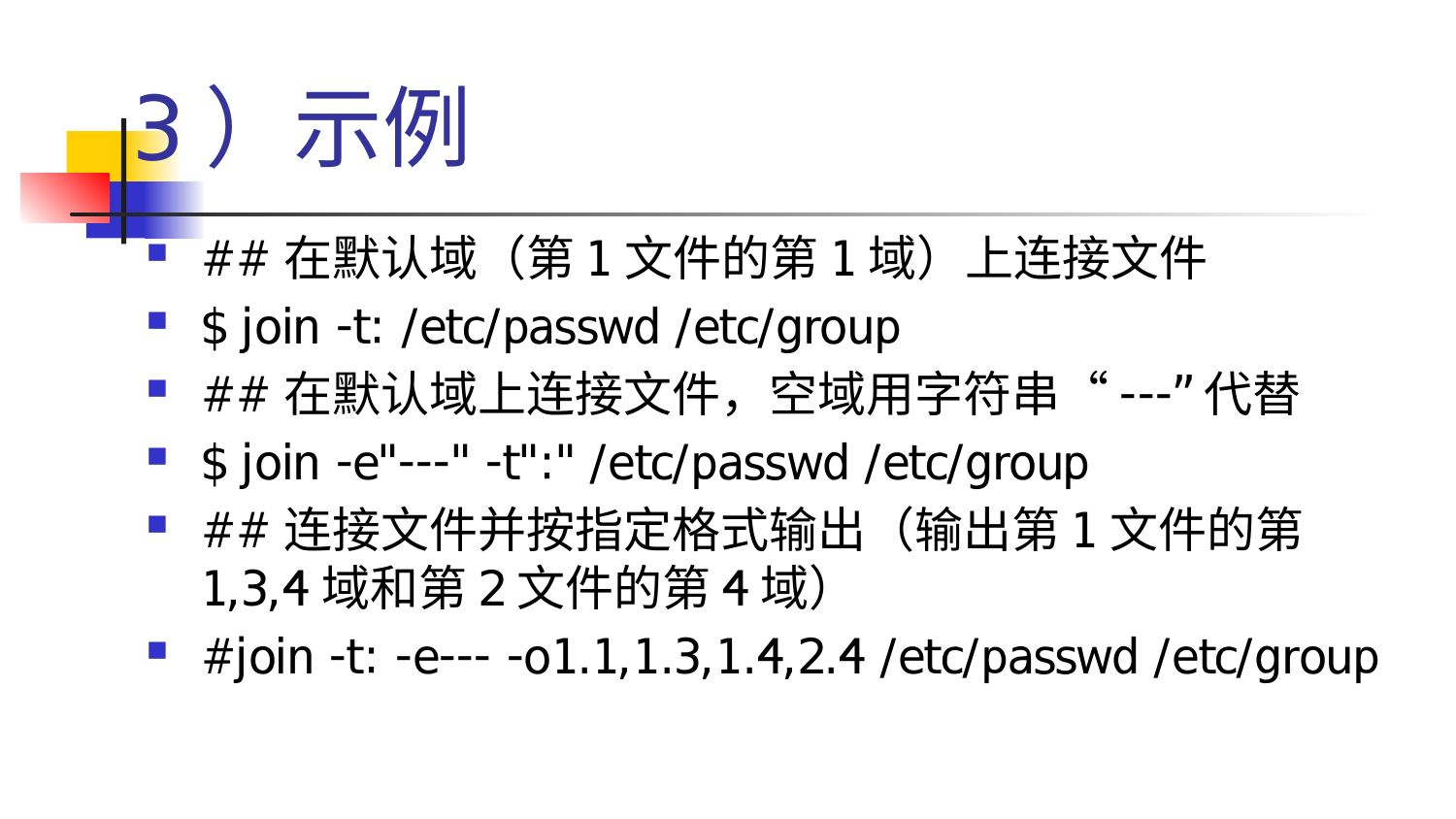

# 3）示例
##在默认域（第1文件的第1域）上连接文件
$ join -t: /etc/passwd /etc/group
##在默认域上连接文件，空域用字符串“---”代替
$ join -e"---" -t":" /etc/passwd /etc/group
##连接文件并按指定格式输出（输出第1文件的第1,3,4域和第2文件的第4域）
#join -t: -e--- -o1.1,1.3,1.4,2.4 /etc/passwd /etc/group